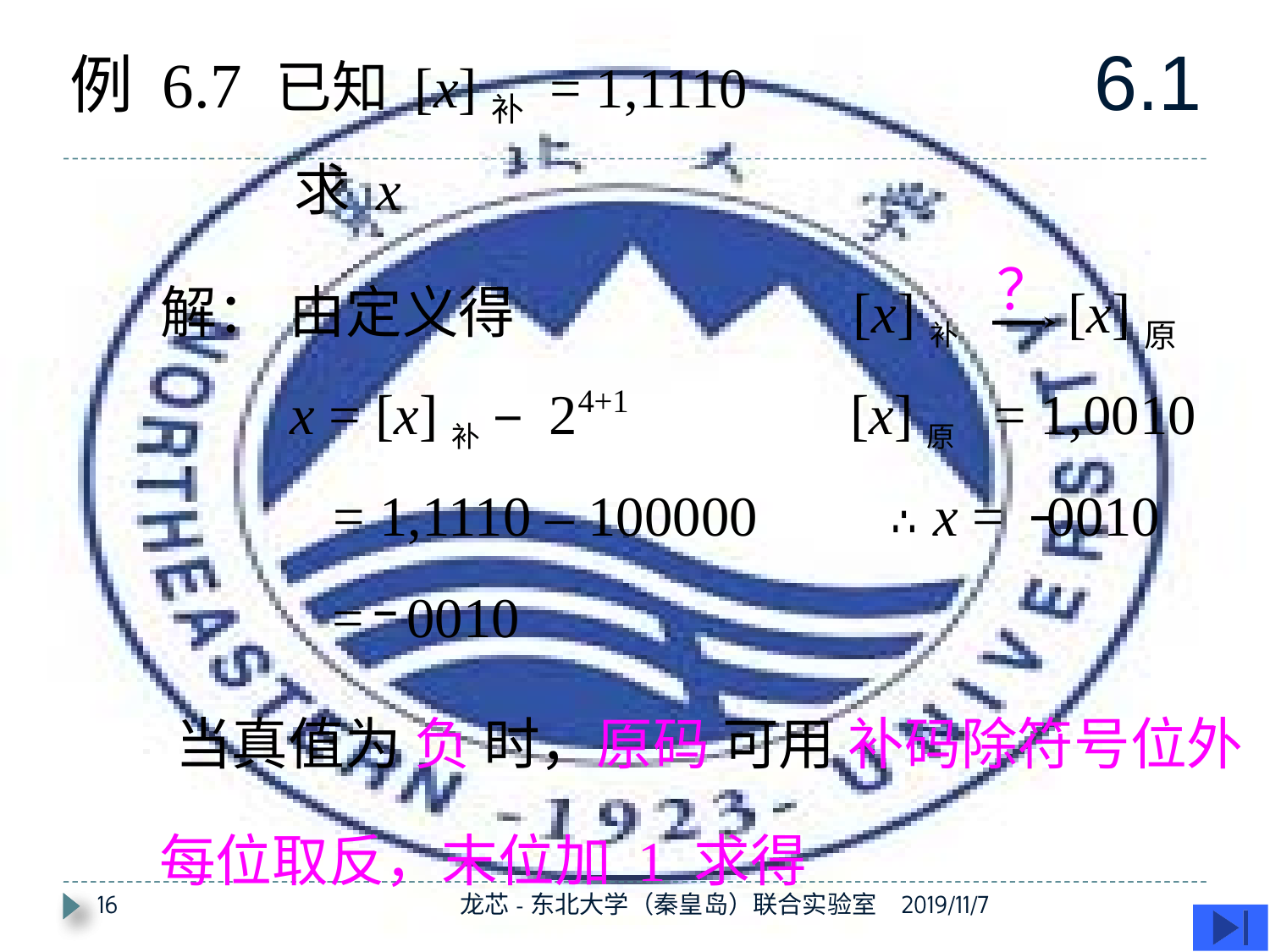

6.1
例 6.7
已知 [x]补 = 1,1110
求 x
？
[x]补        [x]原

解：
由定义得
x = [x]补 – 24+1
[x]原  = 1,0010
= 1,1110 – 100000
∴ x =   0010

=   0010

当真值为 负 时，原码 可用 补码除符号位外
每位取反，末位加 1 求得
16
龙芯-东北大学（秦皇岛）联合实验室
2019/11/7